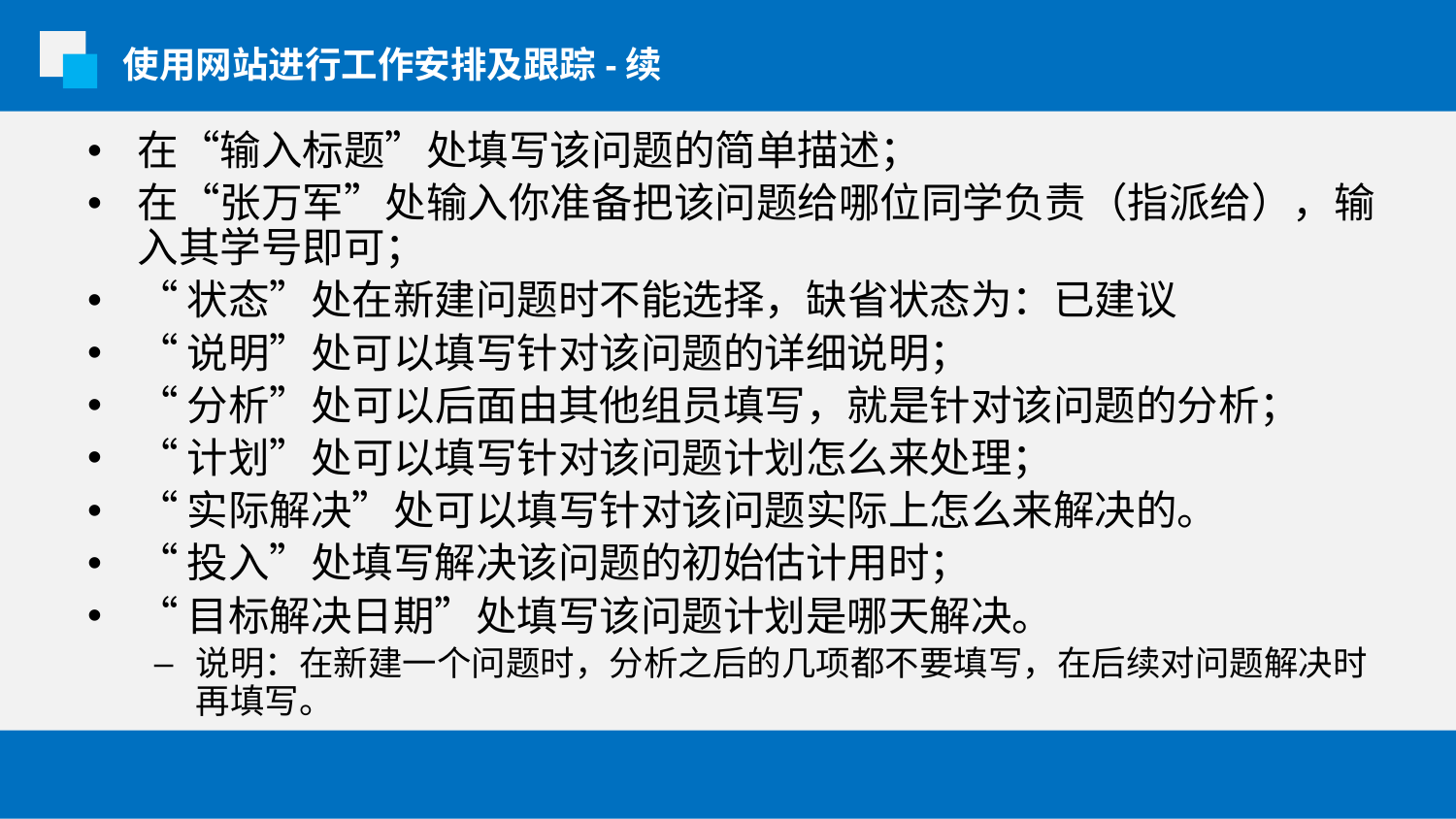

使用网站进行工作安排及跟踪-续

在“输入标题”处填写该问题的简单描述；
在“张万军”处输入你准备把该问题给哪位同学负责（指派给），输入其学号即可；
“状态”处在新建问题时不能选择，缺省状态为：已建议
“说明”处可以填写针对该问题的详细说明；
“分析”处可以后面由其他组员填写，就是针对该问题的分析；
“计划”处可以填写针对该问题计划怎么来处理；
“实际解决”处可以填写针对该问题实际上怎么来解决的。
“投入”处填写解决该问题的初始估计用时；
“目标解决日期”处填写该问题计划是哪天解决。
说明：在新建一个问题时，分析之后的几项都不要填写，在后续对问题解决时再填写。